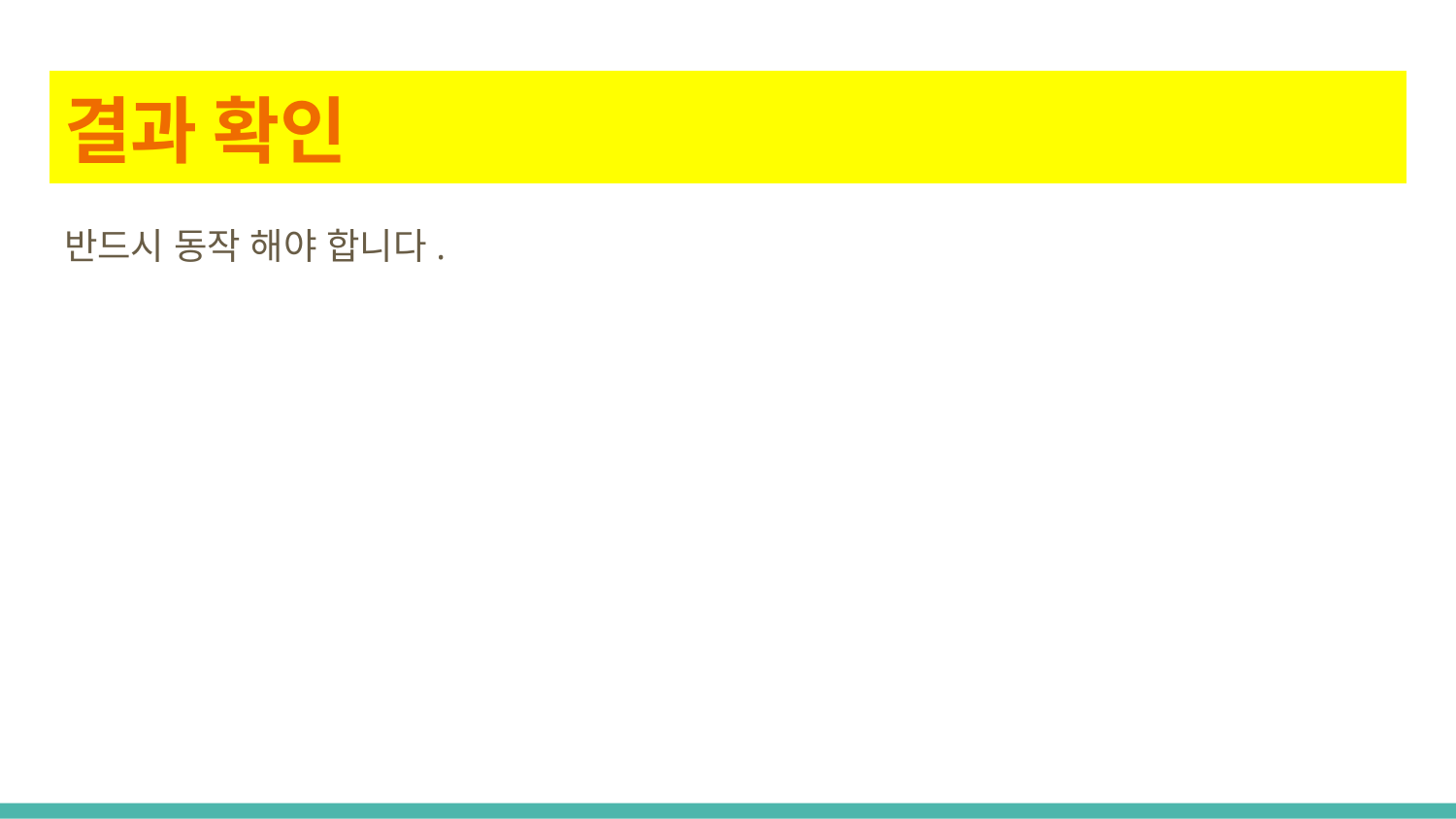

# 결과 확인
반드시 동작 해야 합니다.